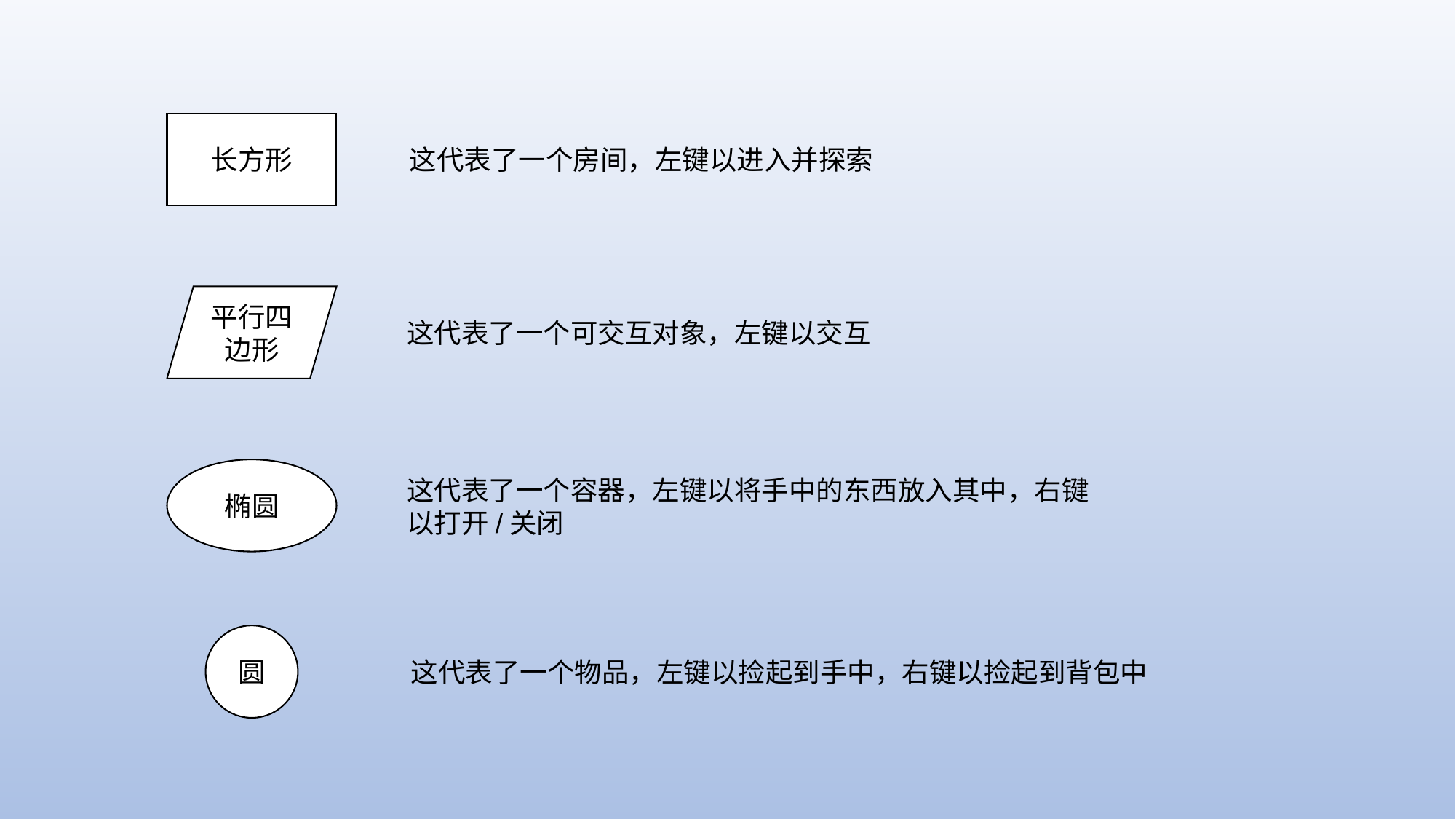

长方形
这代表了一个房间，左键以进入并探索
平行四边形
这代表了一个可交互对象，左键以交互
椭圆
这代表了一个容器，左键以将手中的东西放入其中，右键以打开/关闭
圆
这代表了一个物品，左键以捡起到手中，右键以捡起到背包中